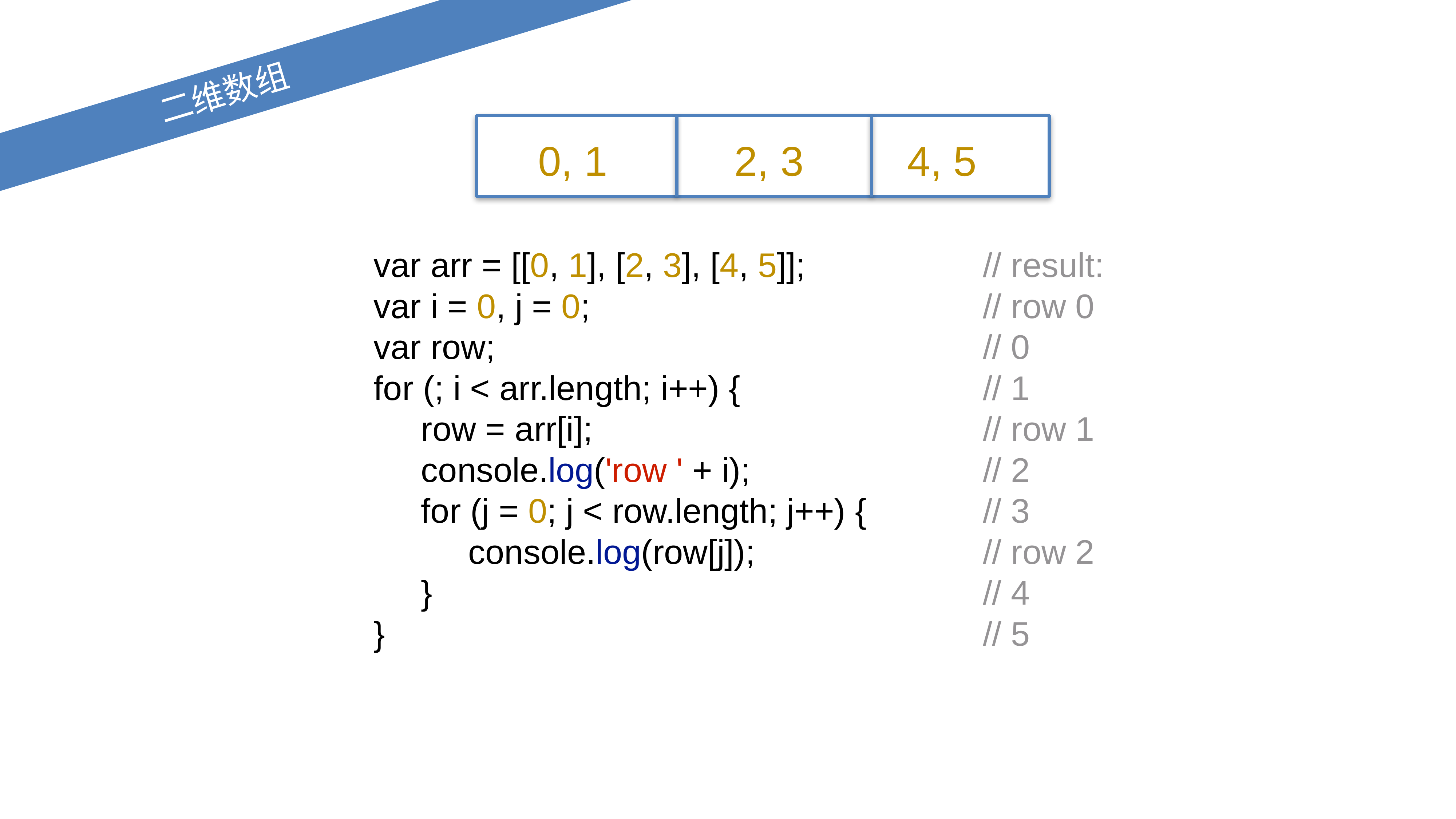

二维数组

0, 1           2, 3         4, 5
var arr = [[0, 1], [2, 3], [4, 5]];
var i = 0, j = 0;
var row;
for (; i < arr.length; i++) {
     row = arr[i];
     console.log('row ' + i);
     for (j = 0; j < row.length; j++) {
          console.log(row[j]);
     }
}
// result:
// row 0
// 0
// 1
// row 1
// 2
// 3
// row 2
// 4
// 5
10